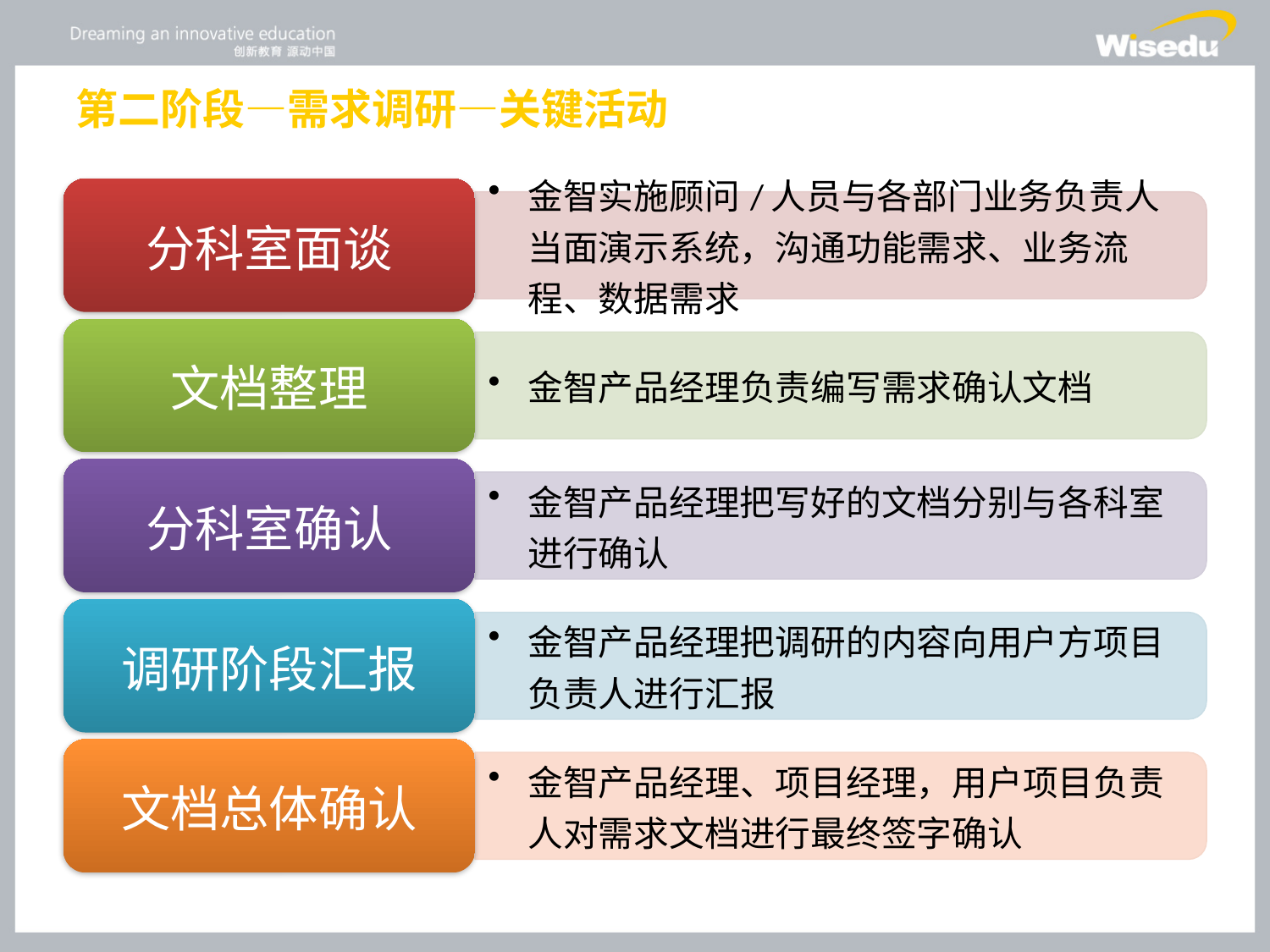

# 第二阶段—需求调研—关键活动
分科室面谈
金智实施顾问/人员与各部门业务负责人当面演示系统，沟通功能需求、业务流程、数据需求
文档整理
金智产品经理负责编写需求确认文档
分科室确认
金智产品经理把写好的文档分别与各科室进行确认
文档总体确认
金智产品经理、项目经理，用户项目负责人对需求文档进行最终签字确认
调研阶段汇报
金智产品经理把调研的内容向用户方项目负责人进行汇报